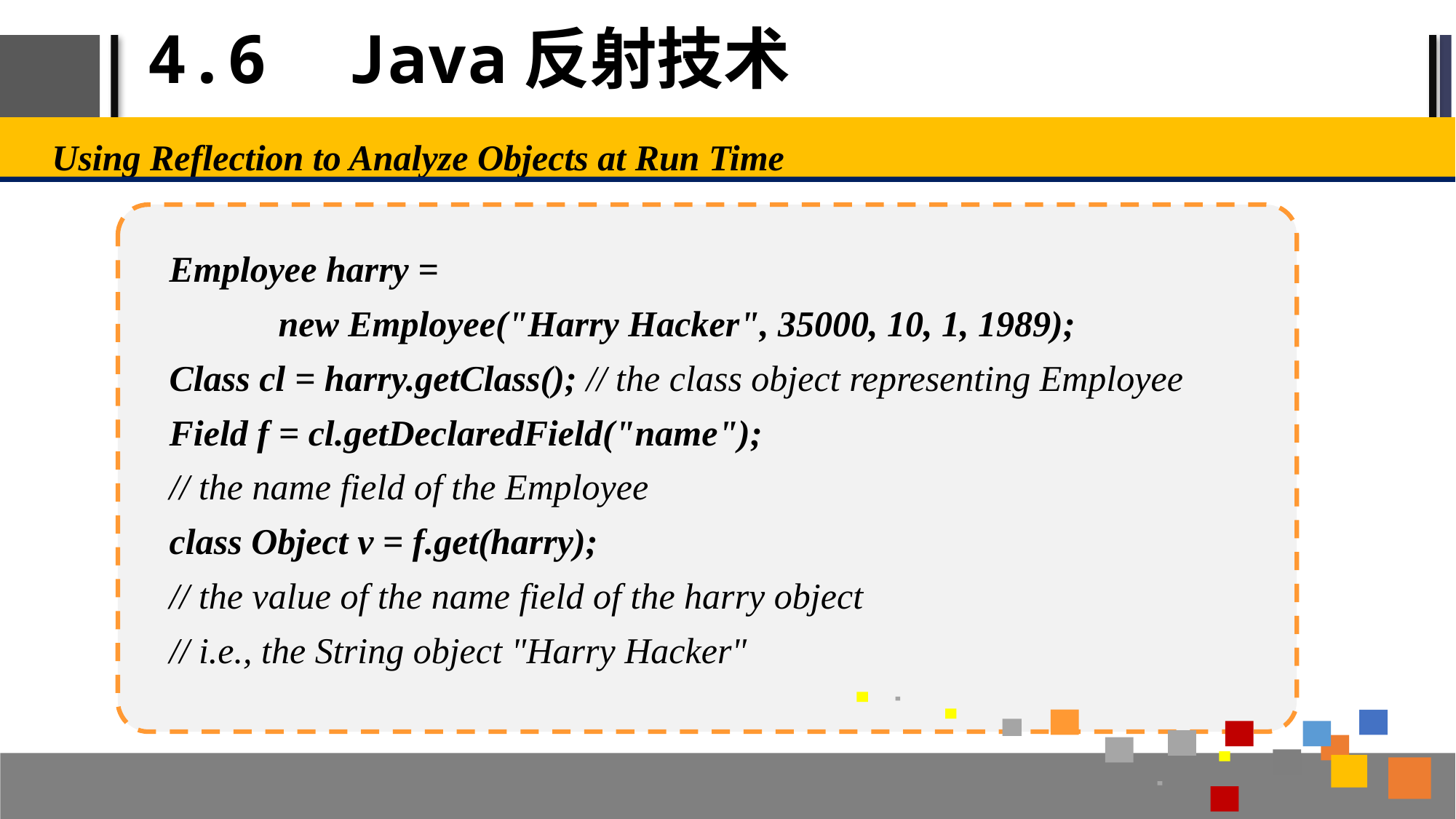

# 4.6  Java反射技术

Using Reflection to Analyze Objects at Run Time

Employee harry =
	new Employee("Harry Hacker", 35000, 10, 1, 1989);
Class cl = harry.getClass(); // the class object representing Employee
Field f = cl.getDeclaredField("name");
// the name field of the Employee
class Object v = f.get(harry);
// the value of the name field of the harry object
// i.e., the String object "Harry Hacker"